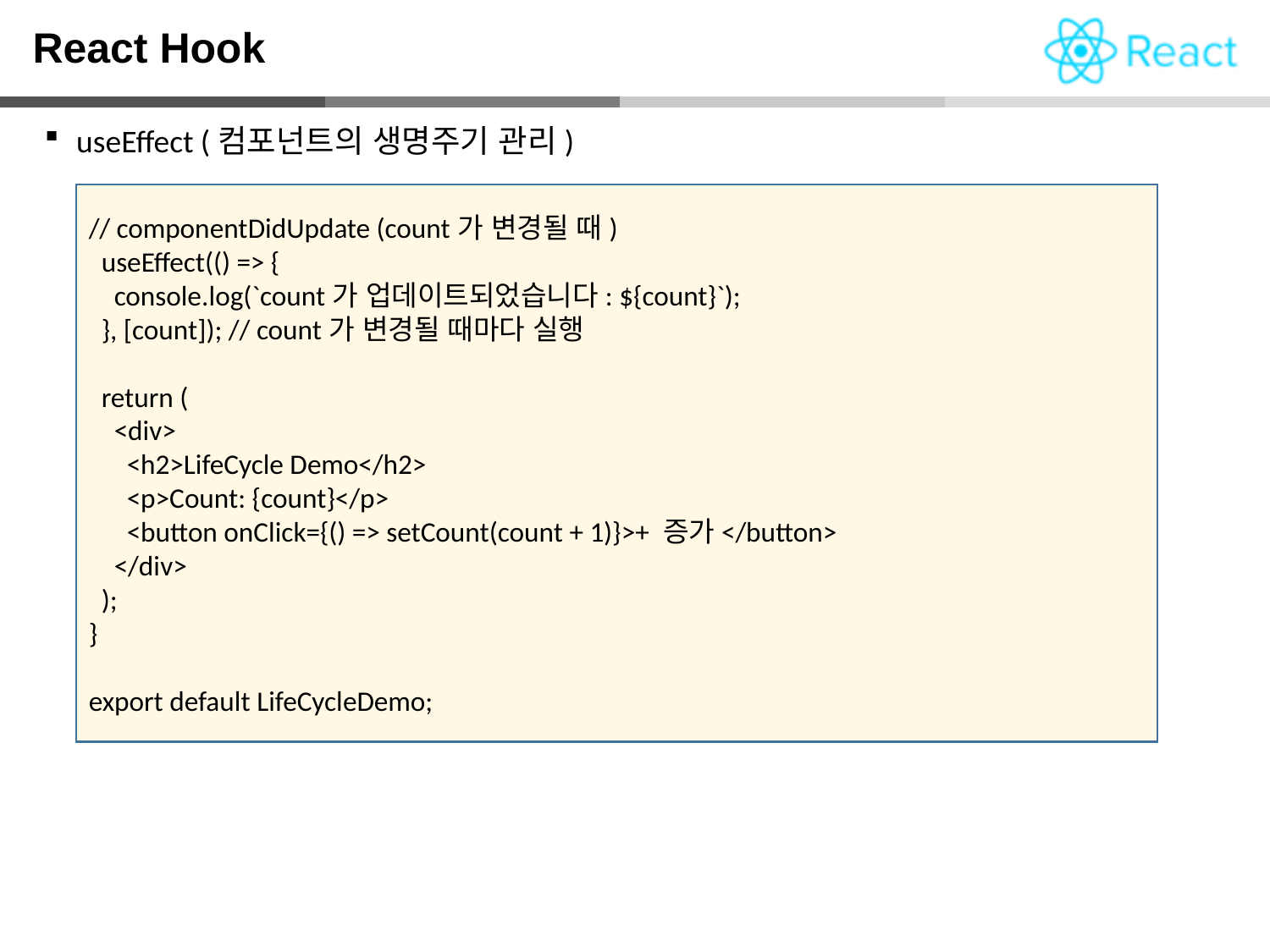

React Hook
useEffect (컴포넌트의 생명주기 관리)

// componentDidUpdate (count가 변경될 때)
  useEffect(() => {
    console.log(`count가 업데이트되었습니다: ${count}`);
  }, [count]); // count가 변경될 때마다 실행

  return (
    <div>
      <h2>LifeCycle Demo</h2>
      <p>Count: {count}</p>
      <button onClick={() => setCount(count + 1)}>+ 증가</button>
    </div>
  );
}

export default LifeCycleDemo;